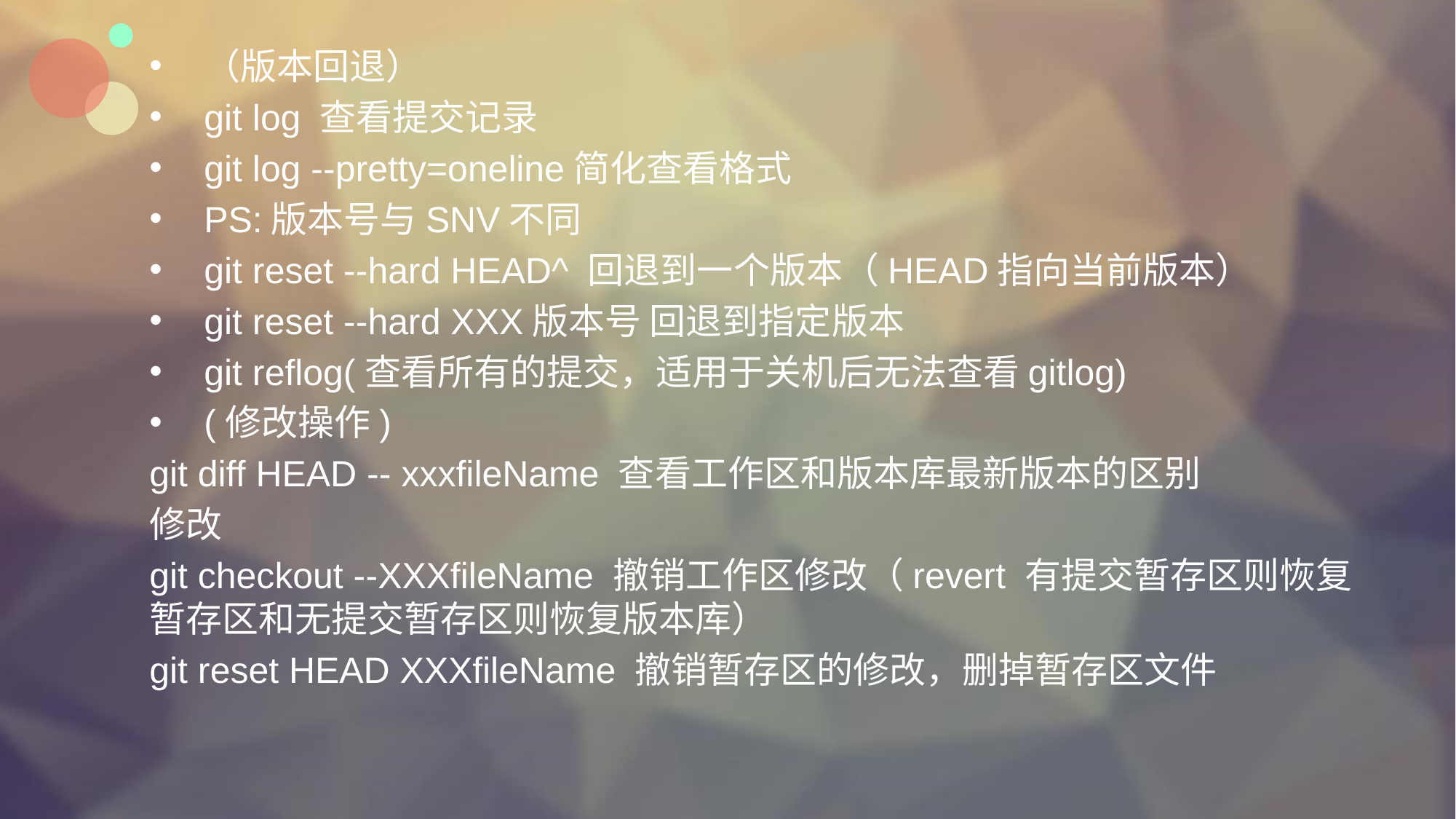

（版本回退）
git log 查看提交记录
git log --pretty=oneline简化查看格式
PS:版本号与SNV不同
git reset --hard HEAD^ 回退到一个版本（HEAD指向当前版本）
git reset --hard XXX版本号 回退到指定版本
git reflog(查看所有的提交，适用于关机后无法查看gitlog)
(修改操作)
git diff HEAD -- xxxfileName 查看工作区和版本库最新版本的区别
修改
git checkout --XXXfileName 撤销工作区修改（revert 有提交暂存区则恢复暂存区和无提交暂存区则恢复版本库）
git reset HEAD XXXfileName 撤销暂存区的修改，删掉暂存区文件